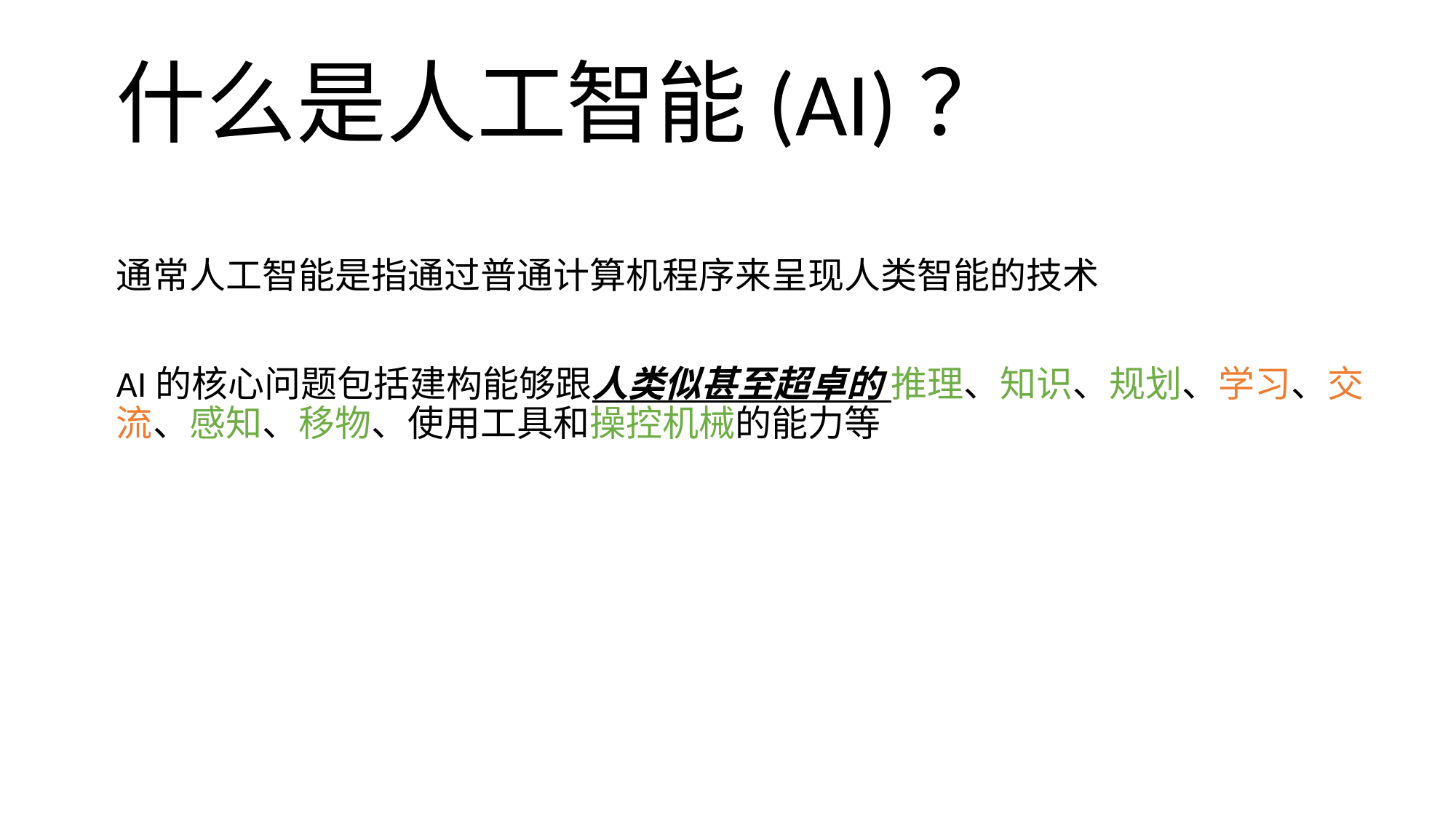

# 什么是人工智能(AI)？
通常人工智能是指通过普通计算机程序来呈现人类智能的技术

AI的核心问题包括建构能够跟人类似甚至超卓的 推理、知识、规划、学习、交流、感知、移物、使用工具和操控机械的能力等